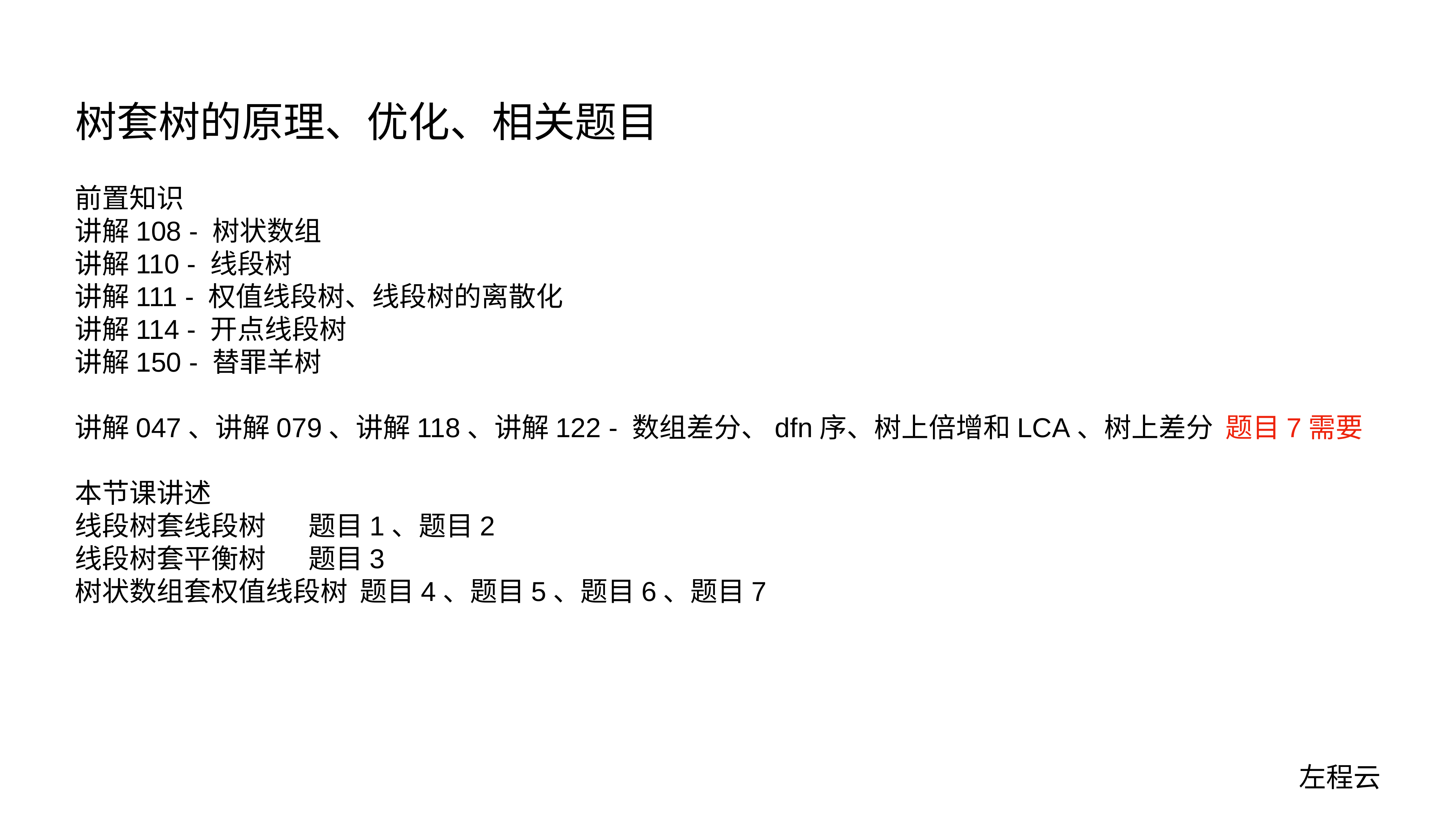

# 树套树的原理、优化、相关题目
前置知识
讲解108 - 树状数组
讲解110 - 线段树
讲解111 - 权值线段树、线段树的离散化
讲解114 - 开点线段树
讲解150 - 替罪羊树

讲解047、讲解079、讲解118、讲解122 - 数组差分、dfn序、树上倍增和LCA、树上差分  题目7需要

本节课讲述
线段树套线段树       题目1、题目2
线段树套平衡树       题目3
树状数组套权值线段树  题目4、题目5、题目6、题目7
左程云